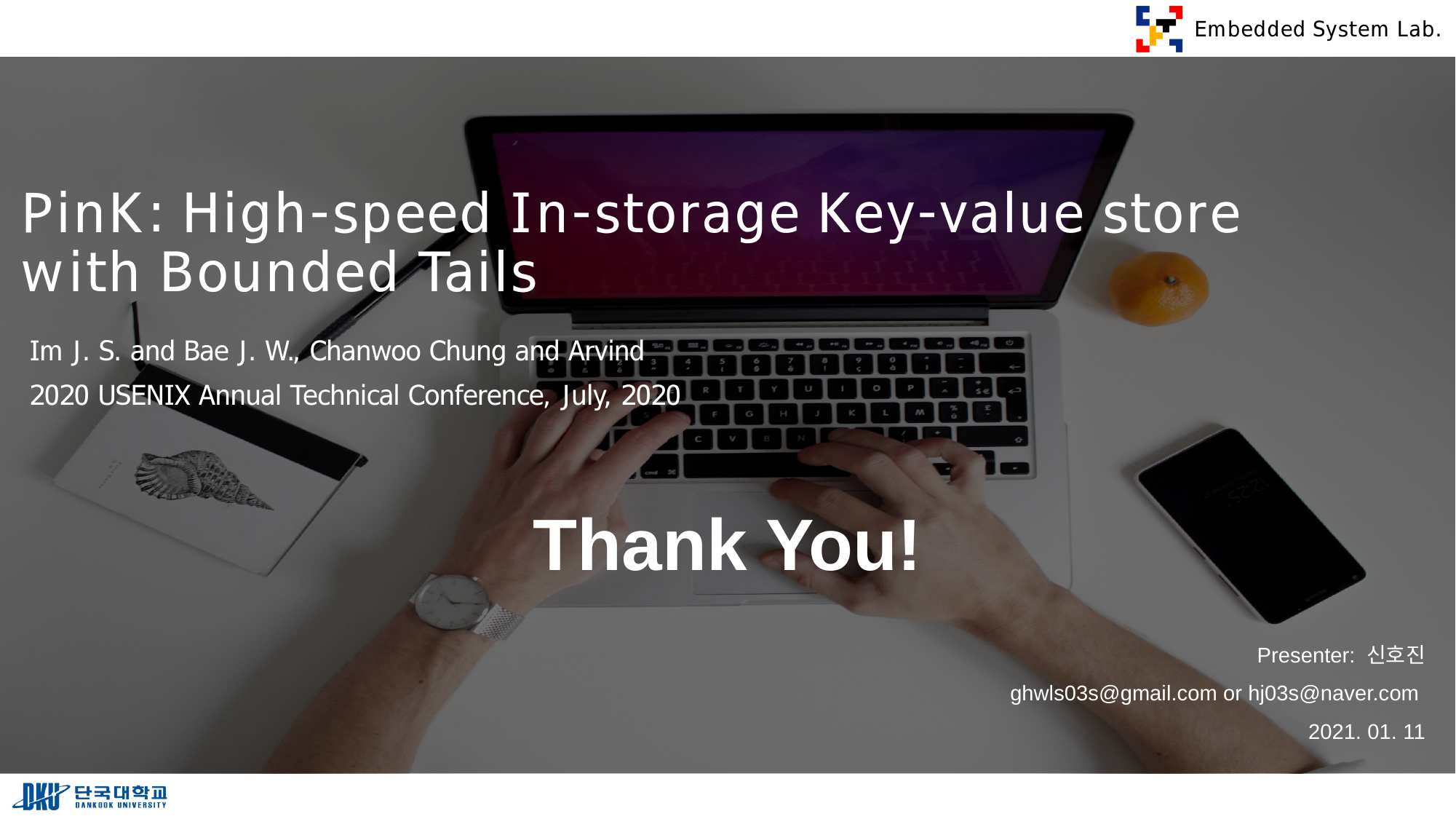

# PinK: High-speed In-storage Key-value store with Bounded Tails
Im J. S. and Bae J. W., Chanwoo Chung and Arvind
2020 USENIX Annual Technical Conference, July, 2020
Thank You!
Presenter: 신호진
ghwls03s@gmail.com or hj03s@naver.com
2021. 01. 11